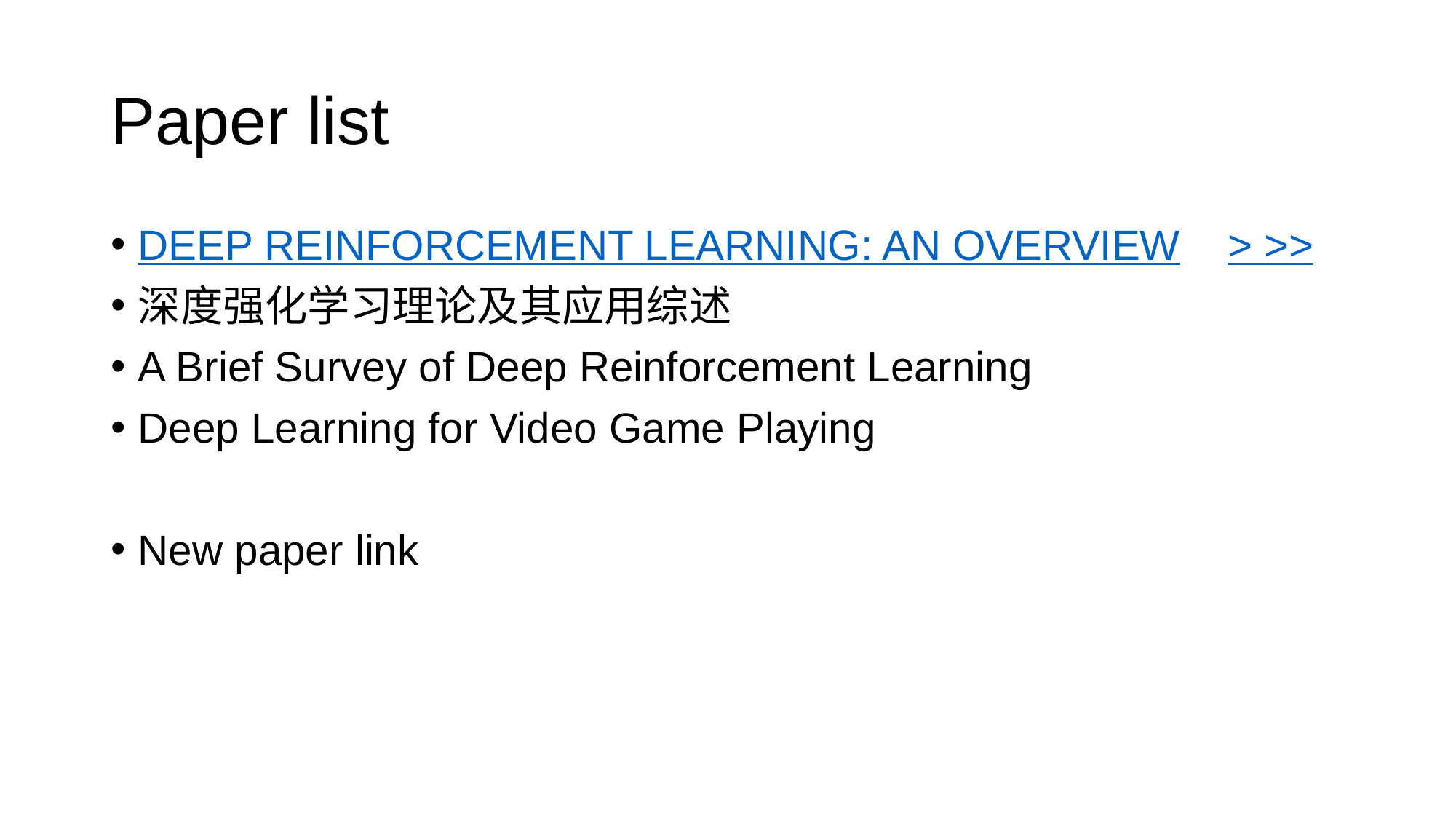

# Paper list
DEEP REINFORCEMENT LEARNING: AN OVERVIEW    > >>
深度强化学习理论及其应用综述
A Brief Survey of Deep Reinforcement Learning
Deep Learning for Video Game Playing

New paper link